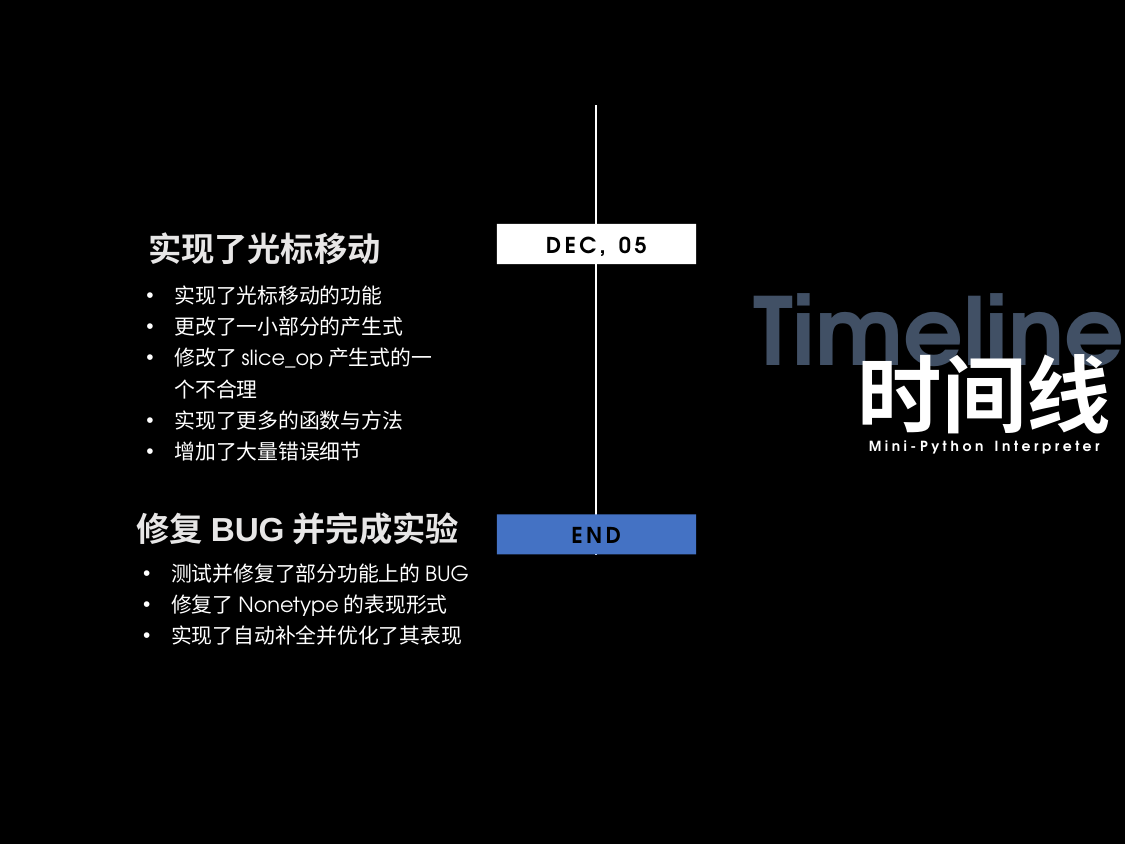

实现了光标移动
实现了光标移动的功能
更改了一小部分的产生式
修改了slice_op产生式的一个不合理
实现了更多的函数与方法
增加了大量错误细节
DEC, 05
Timeline
时间线
Mini-Python Interpreter
修复BUG并完成实验
测试并修复了部分功能上的BUG
修复了Nonetype的表现形式
实现了自动补全并优化了其表现

END